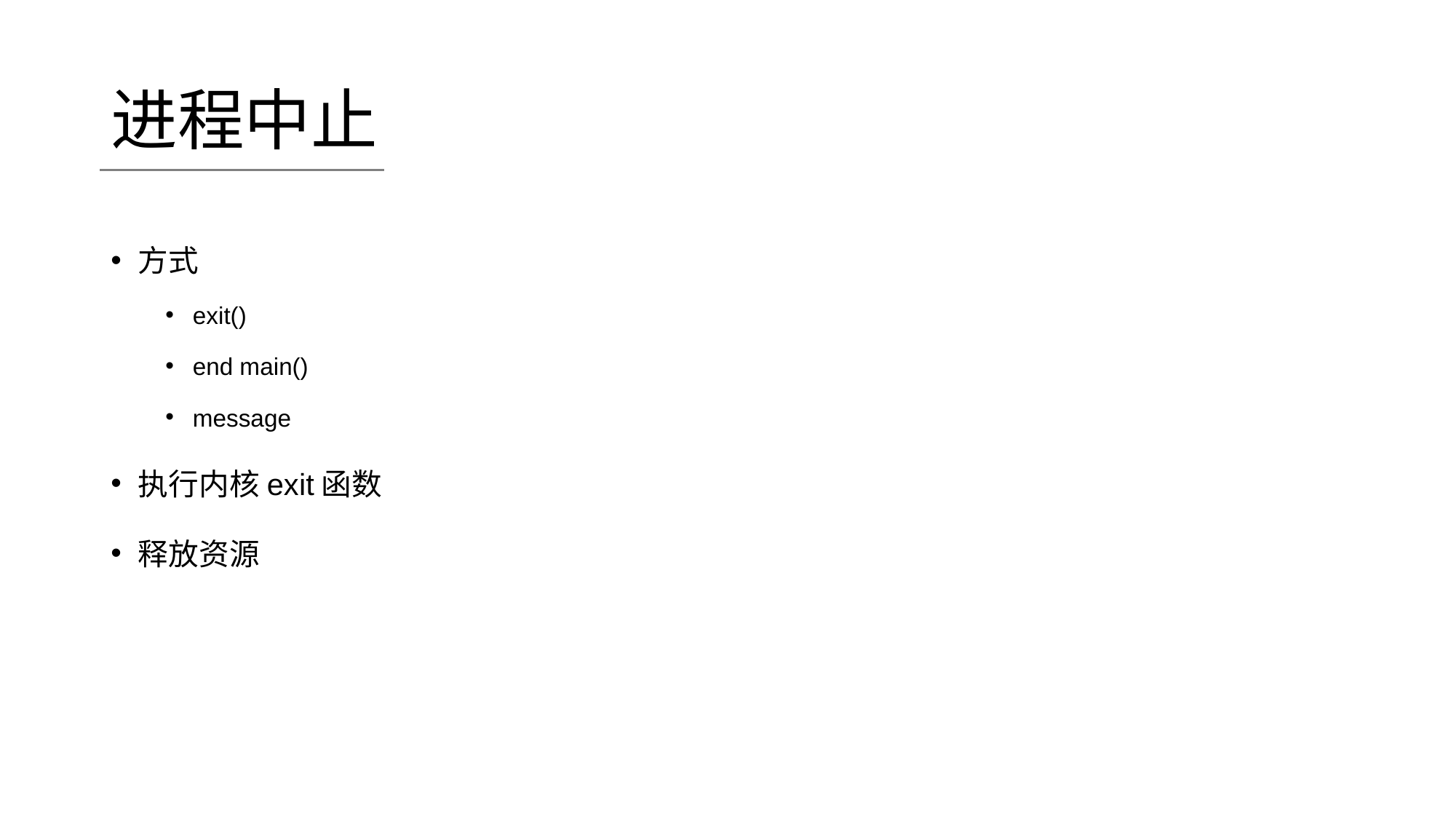

# 进程中止
方式
exit()
end main()
message
执行内核exit函数
释放资源